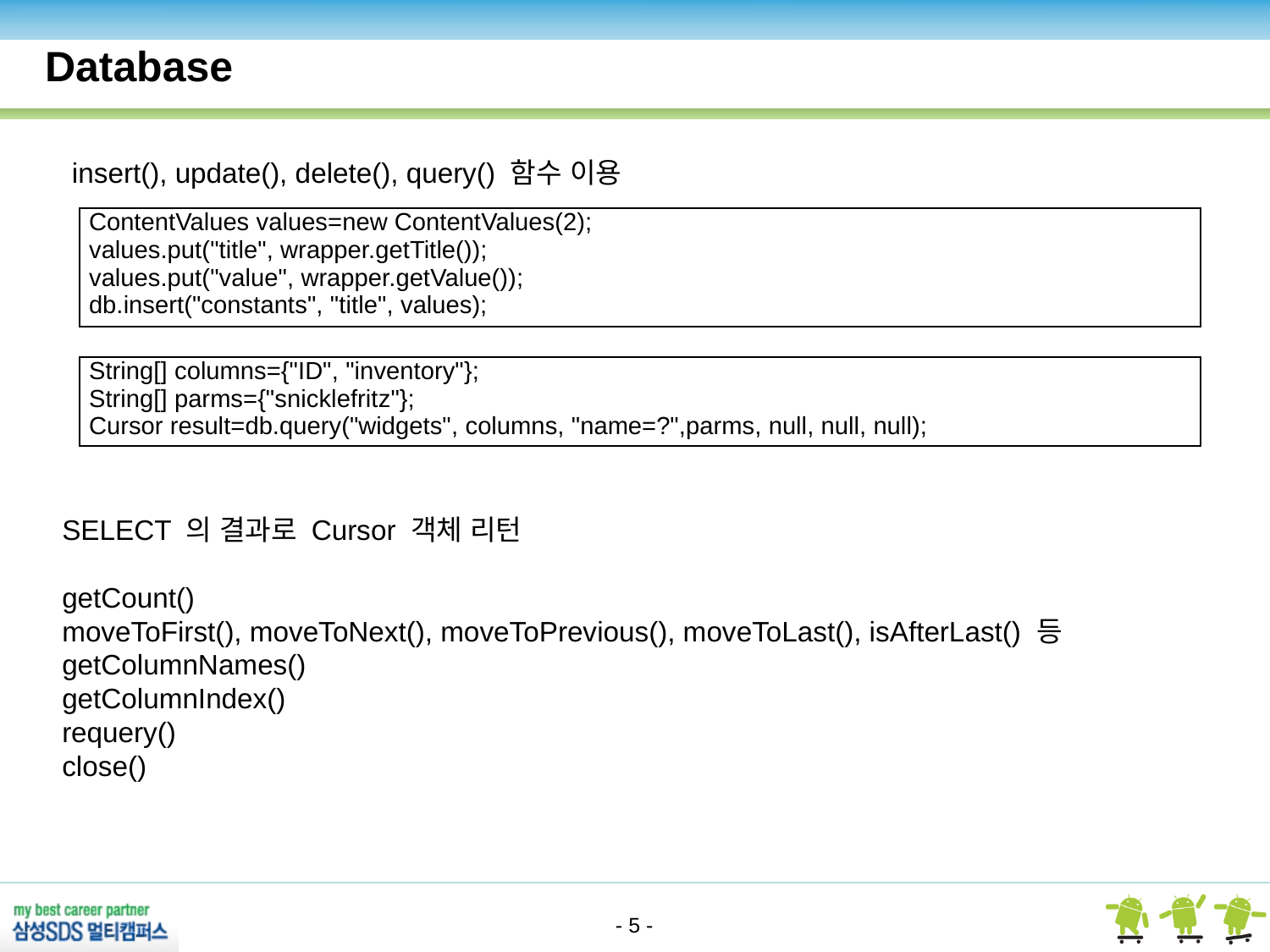

Database
insert(), update(), delete(), query() 함수 이용
| ContentValues values=new ContentValues(2); values.put("title", wrapper.getTitle()); values.put("value", wrapper.getValue()); db.insert("constants", "title", values); |
| --- |
| String[] columns={"ID", "inventory"}; String[] parms={"snicklefritz"}; Cursor result=db.query("widgets", columns, "name=?",parms, null, null, null); |
| --- |
SELECT 의 결과로 Cursor 객체 리턴

getCount()
moveToFirst(), moveToNext(), moveToPrevious(), moveToLast(), isAfterLast() 등
getColumnNames()
getColumnIndex()
requery()
close()
- 5 -